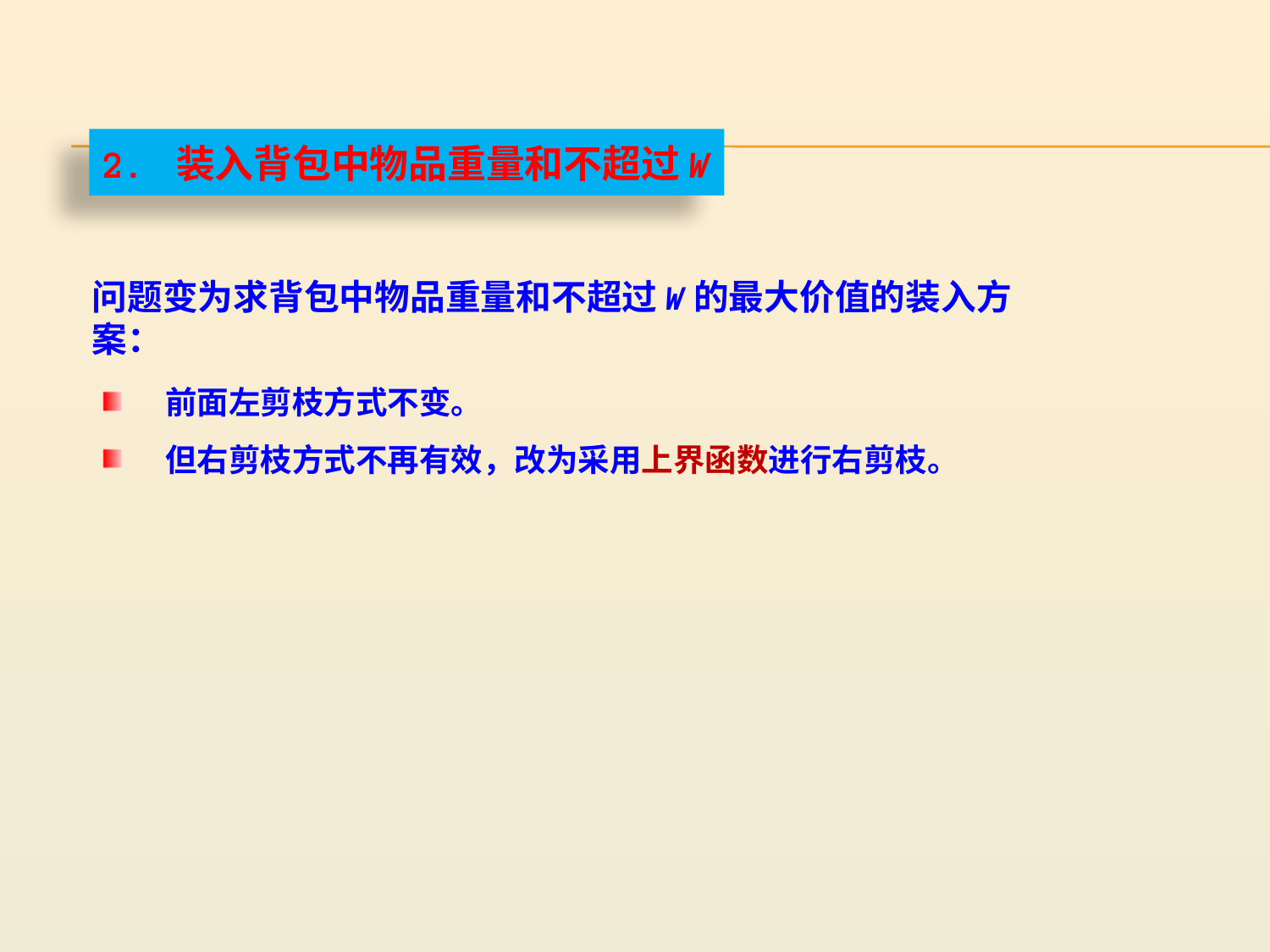

2. 装入背包中物品重量和不超过W
问题变为求背包中物品重量和不超过W的最大价值的装入方案：
前面左剪枝方式不变。
但右剪枝方式不再有效，改为采用上界函数进行右剪枝。